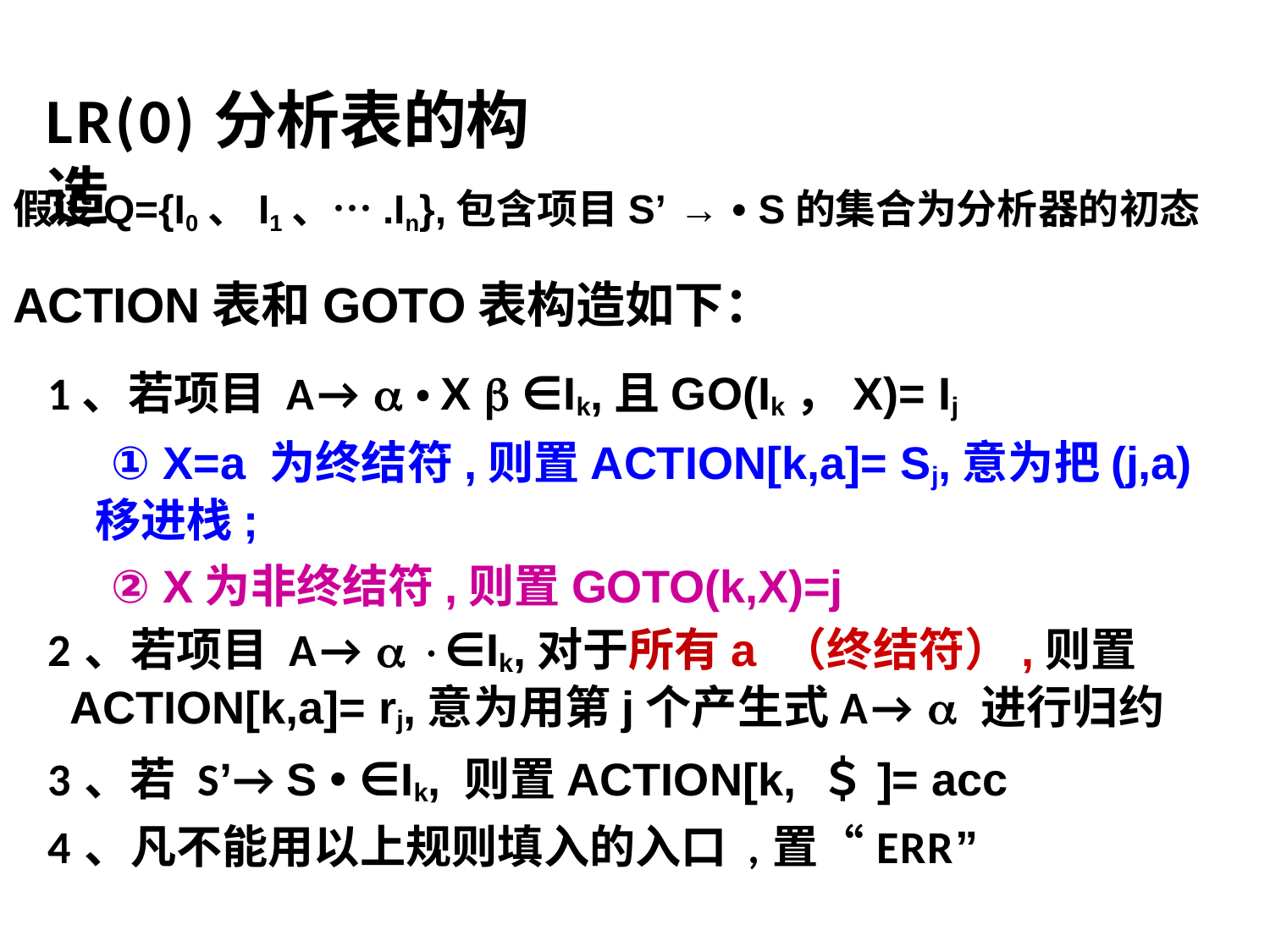

# LR(0)分析表的构造
假设Q={I0、I1、….In},包含项目S’ → • S的集合为分析器的初态
ACTION表和GOTO表构造如下：
1、若项目 A→ α • X β ∈Ik,且GO(Ik，X)= Ij
① X=a 为终结符,则置ACTION[k,a]= Sj,意为把(j,a)
移进栈;
② X为非终结符,则置GOTO(k,X)=j
2、若项目 A→ α ⋅∈Ik,对于所有a （终结符）,则置
ACTION[k,a]= rj,意为用第j个产生式A→ α 进行归约
3、若 S’→ S • ∈Ik, 则置ACTION[k, ＄]= acc
4、凡不能用以上规则填入的入口 ,置“ERR”